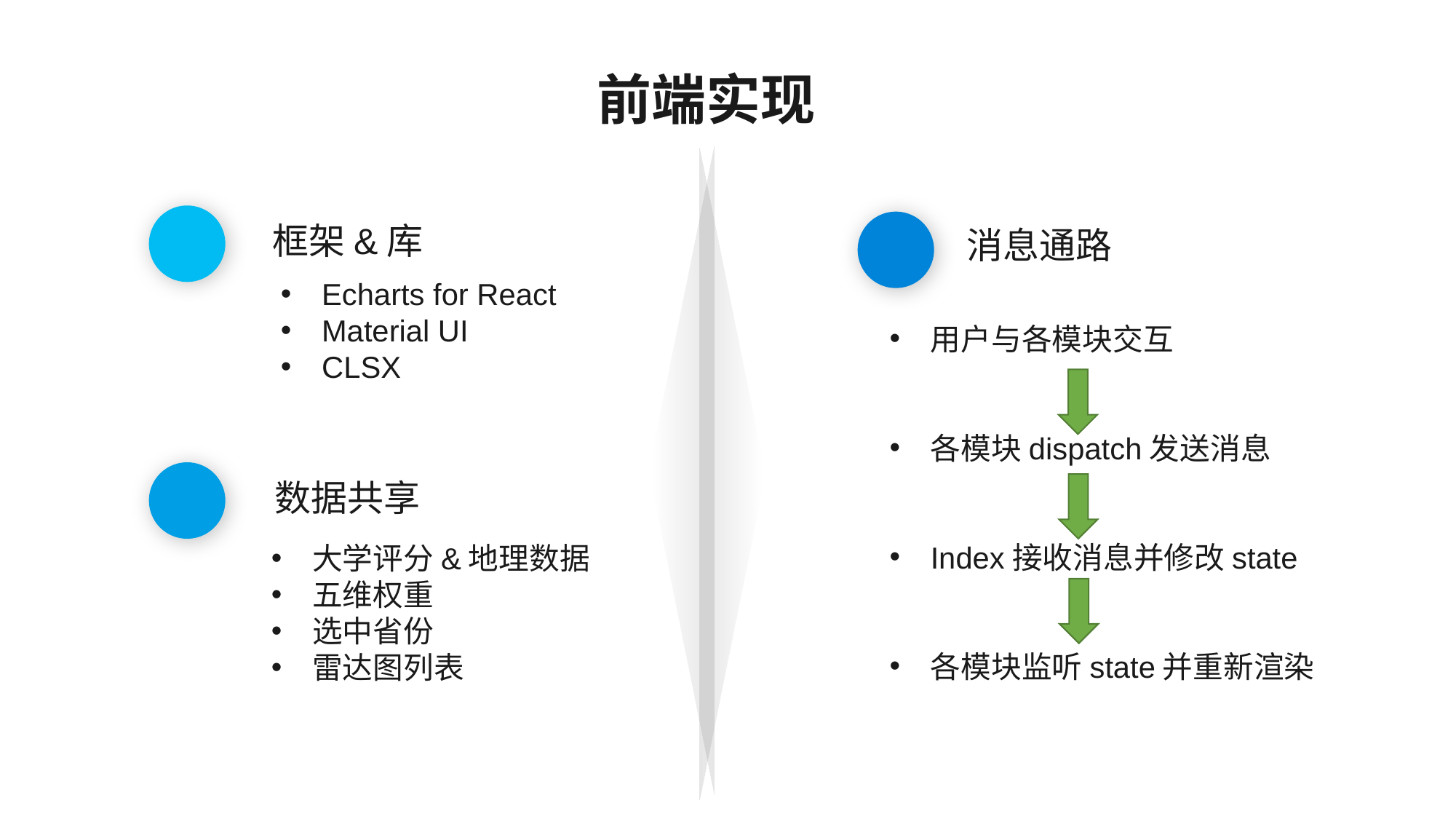

前端实现
People-centered experiences

框架&库

消息通路
Echarts for React
Material UI
CLSX
用户与各模块交互

各模块dispatch发送消息

Index接收消息并修改state

各模块监听state并重新渲染
AI

Ubiquitous computing
数据共享

大学评分&地理数据
五维权重
选中省份
雷达图列表